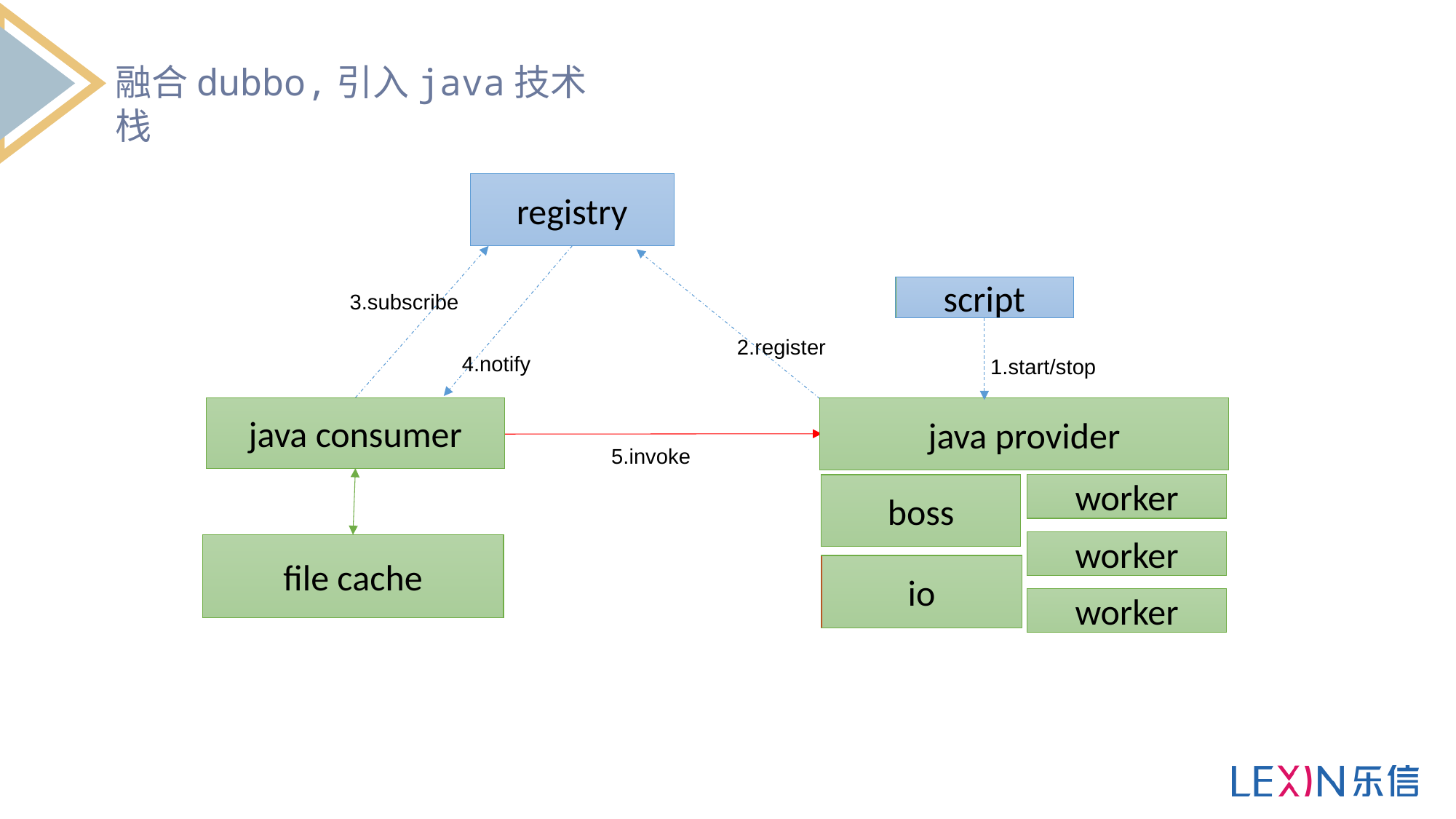

融合dubbo,引入java技术栈
registry
3.subscribe
script
2.register
4.notify
1.start/stop
java consumer
file cache
java provider
worker
boss
worker
io
worker
5.invoke